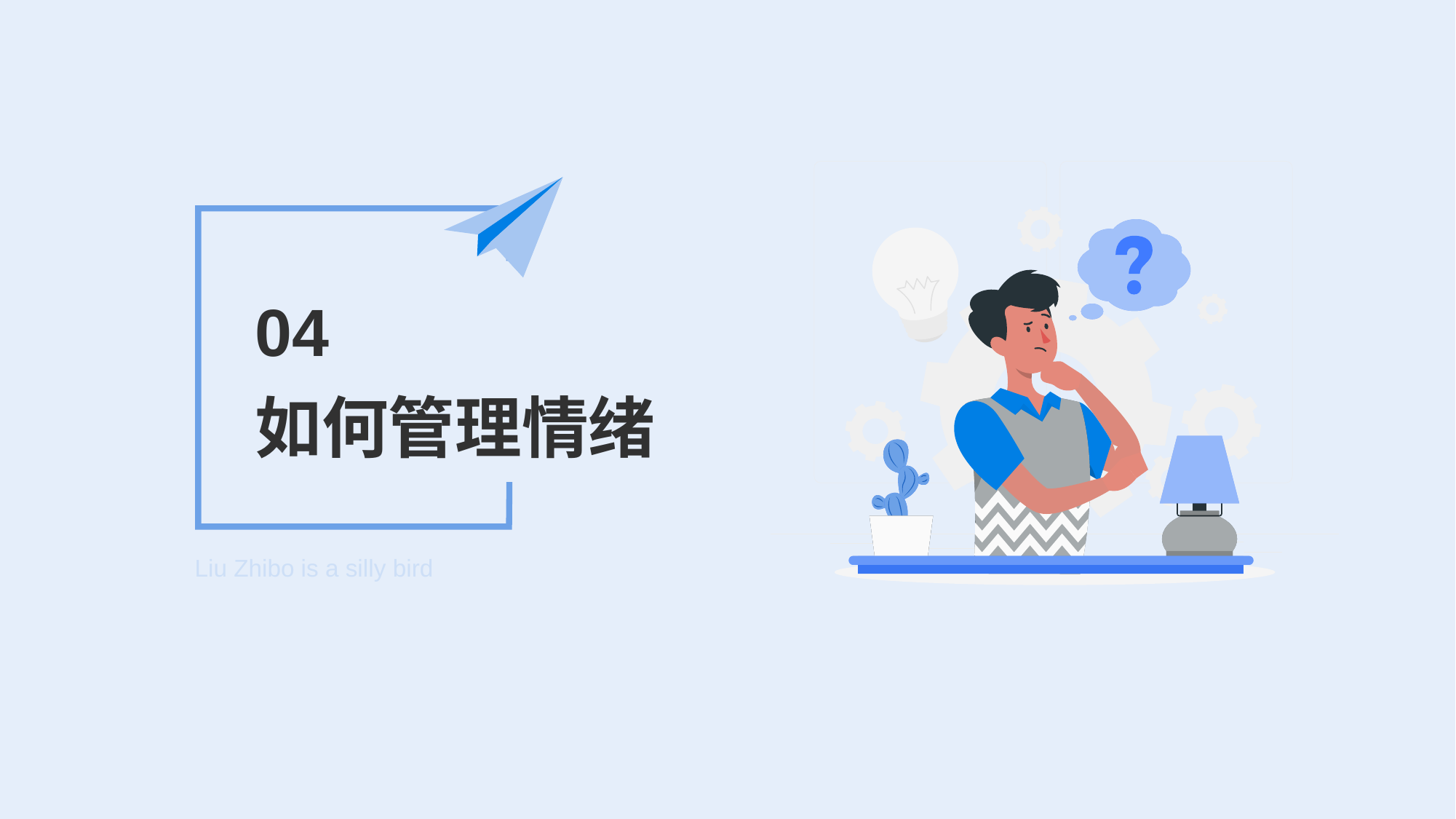

04
如何管理情绪
Liu Zhibo is a silly bird